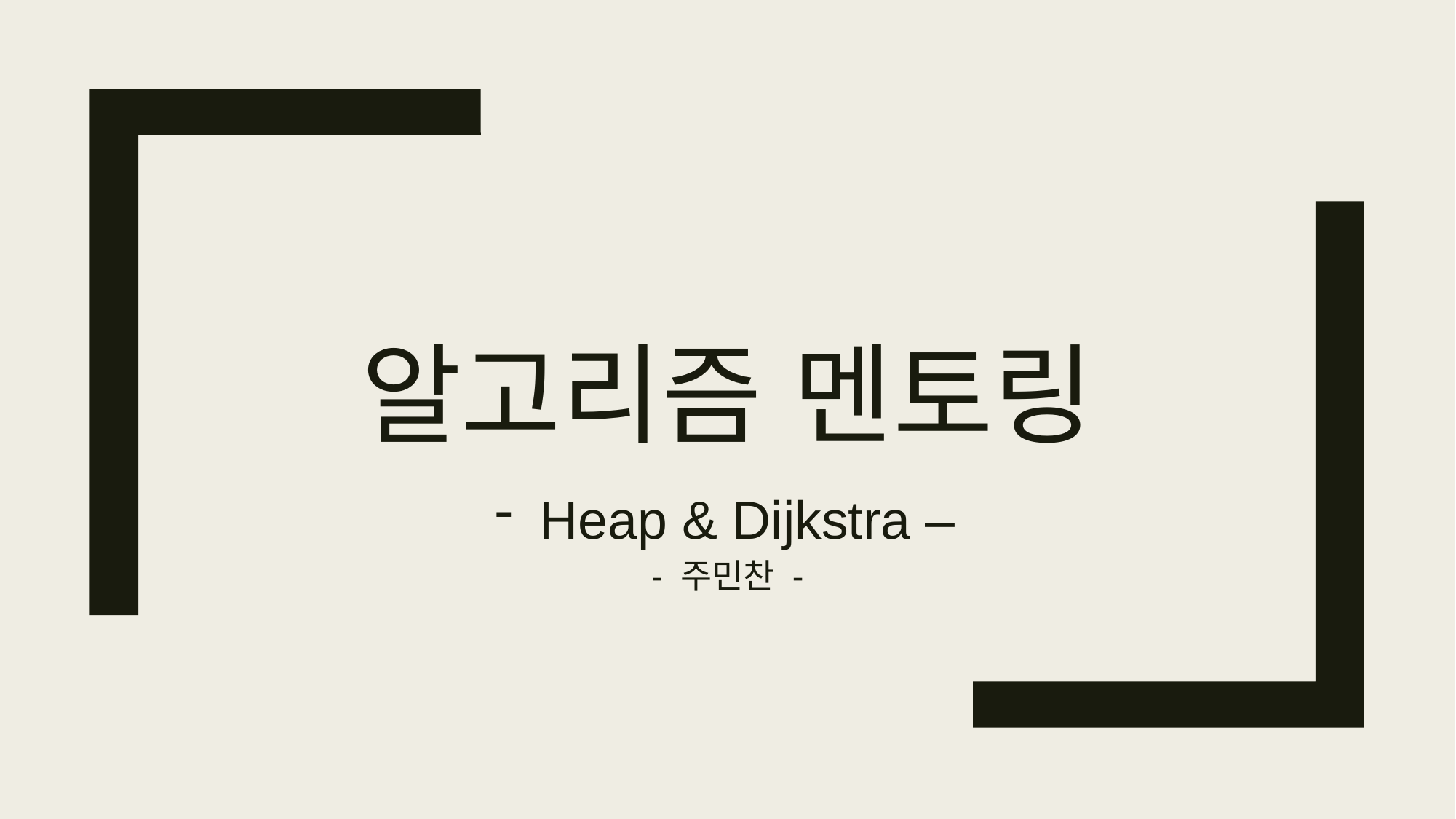

# 알고리즘 멘토링
Heap & Dijkstra –
- 주민찬 -